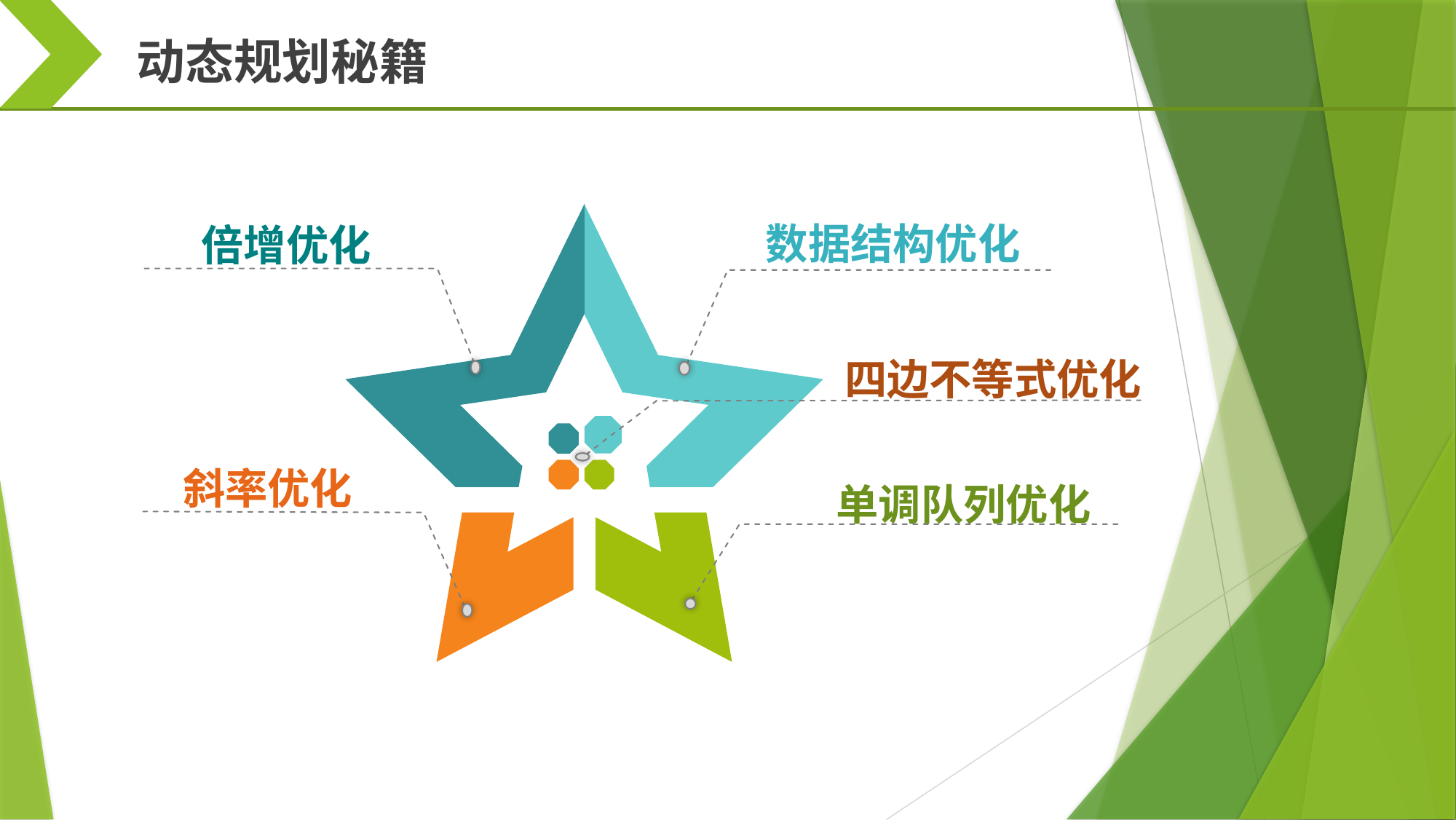

动态规划秘籍
数据结构优化
倍增优化

四边不等式优化

斜率优化
单调队列优化